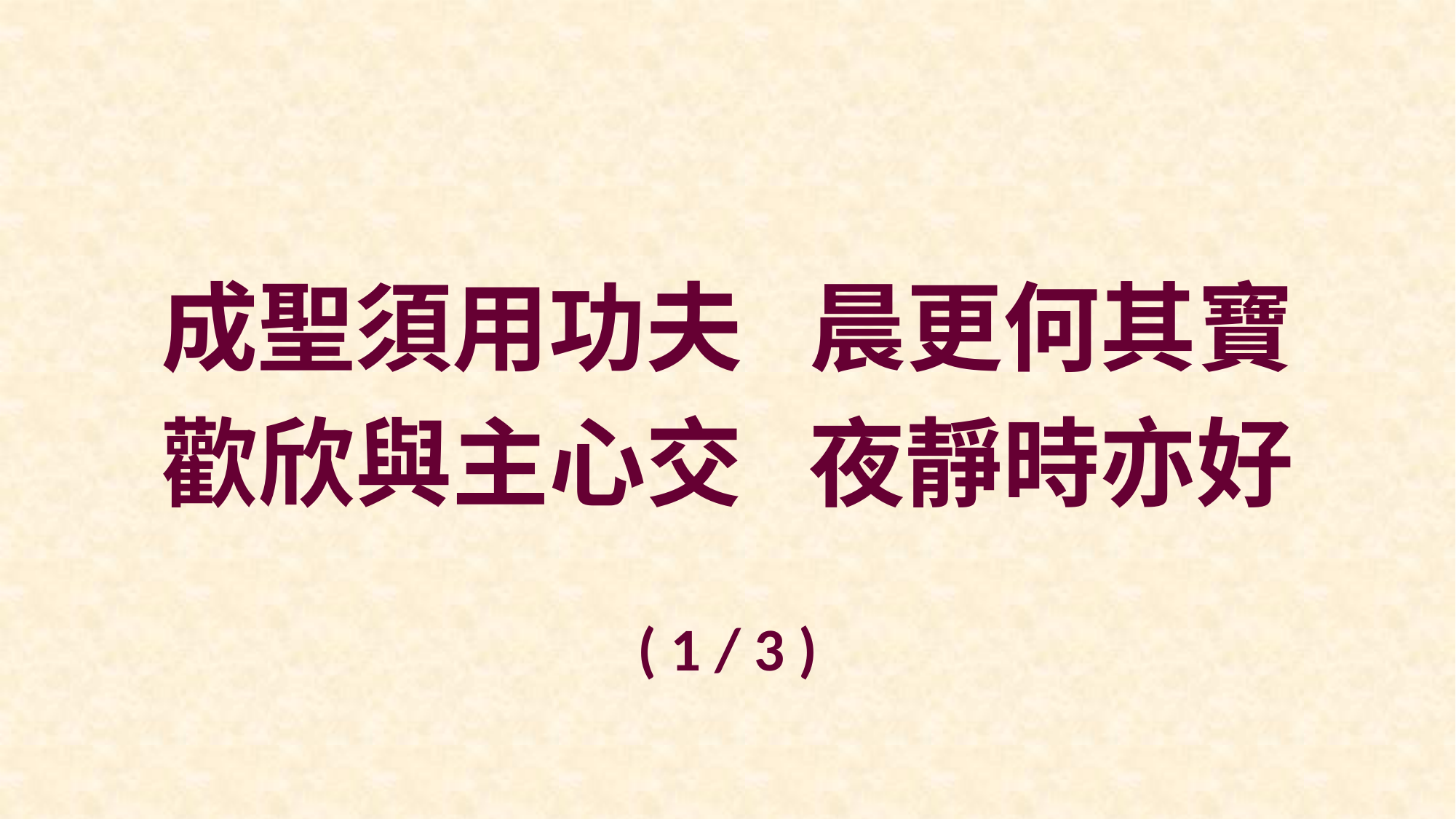

成聖須用功夫   晨更何其寶
歡欣與主心交   夜靜時亦好
( 1 / 3 )